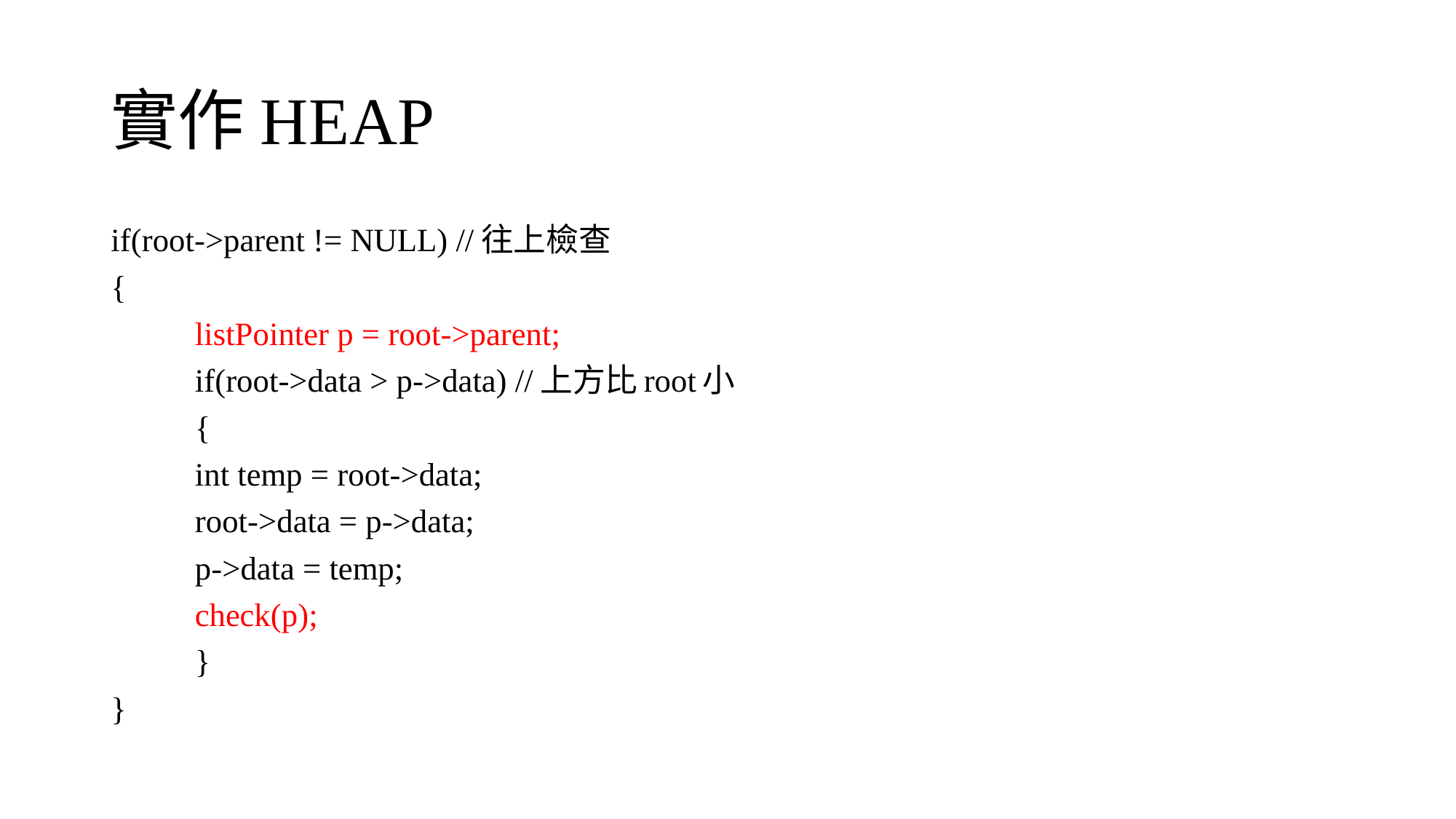

# 實作HEAP
if(root->parent != NULL) //往上檢查
{
	listPointer p = root->parent;
	if(root->data > p->data) //上方比root小
	{
		int temp = root->data;
		root->data = p->data;
		p->data = temp;
		check(p);
	}
}